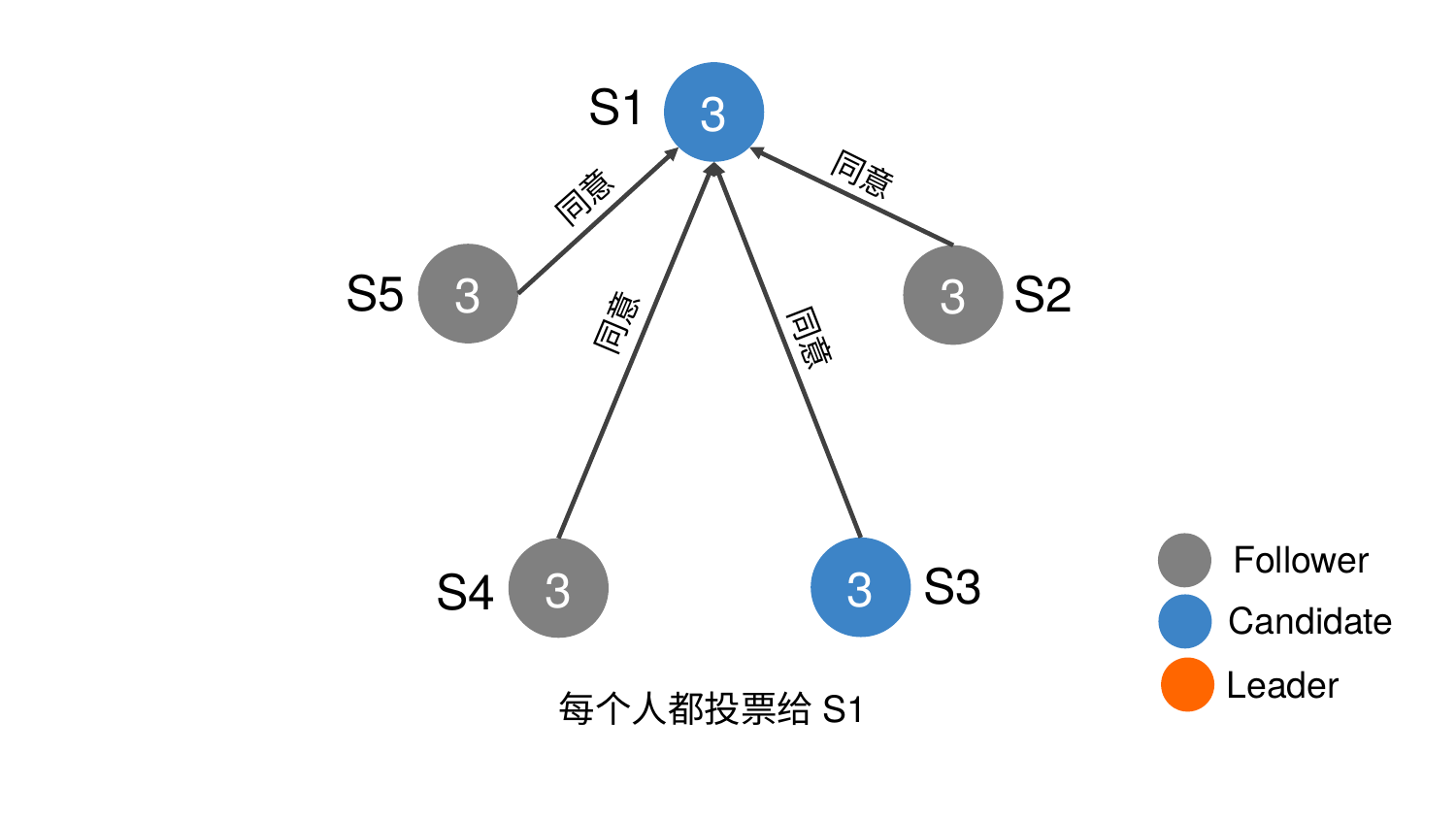

3
S1
同意
同意
3
3
S5
S2
同意
同意
Follower

3
3
S3
S4
Candidate

Leader

每个人都投票给S1